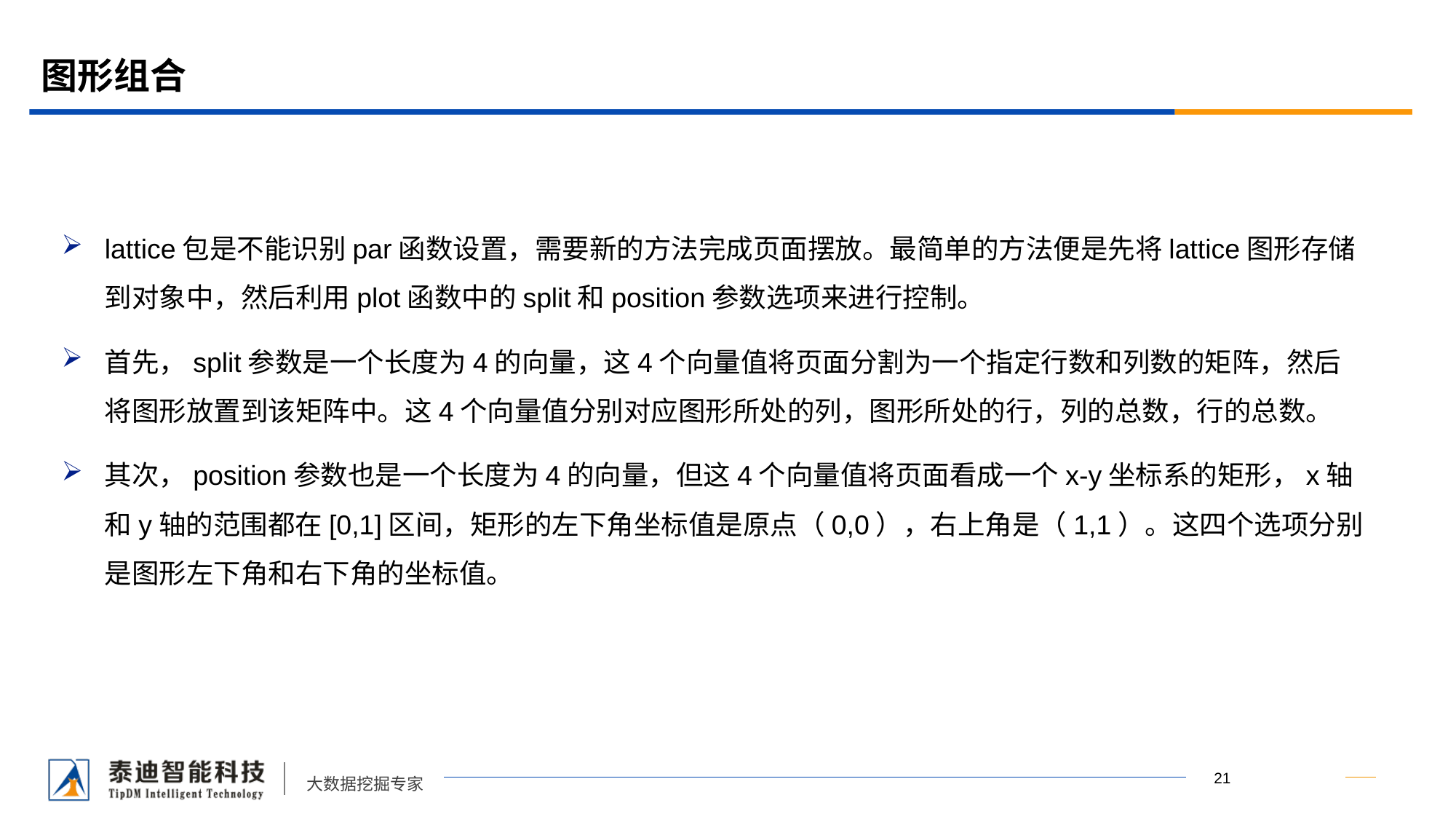

# 图形组合

lattice包是不能识别par函数设置，需要新的方法完成页面摆放。最简单的方法便是先将lattice图形存储到对象中，然后利用plot函数中的split和position参数选项来进行控制。
首先，split参数是一个长度为4的向量，这4个向量值将页面分割为一个指定行数和列数的矩阵，然后将图形放置到该矩阵中。这4个向量值分别对应图形所处的列，图形所处的行，列的总数，行的总数。
其次，position参数也是一个长度为4的向量，但这4个向量值将页面看成一个x-y坐标系的矩形，x轴和y轴的范围都在[0,1]区间，矩形的左下角坐标值是原点（0,0），右上角是（1,1）。这四个选项分别是图形左下角和右下角的坐标值。